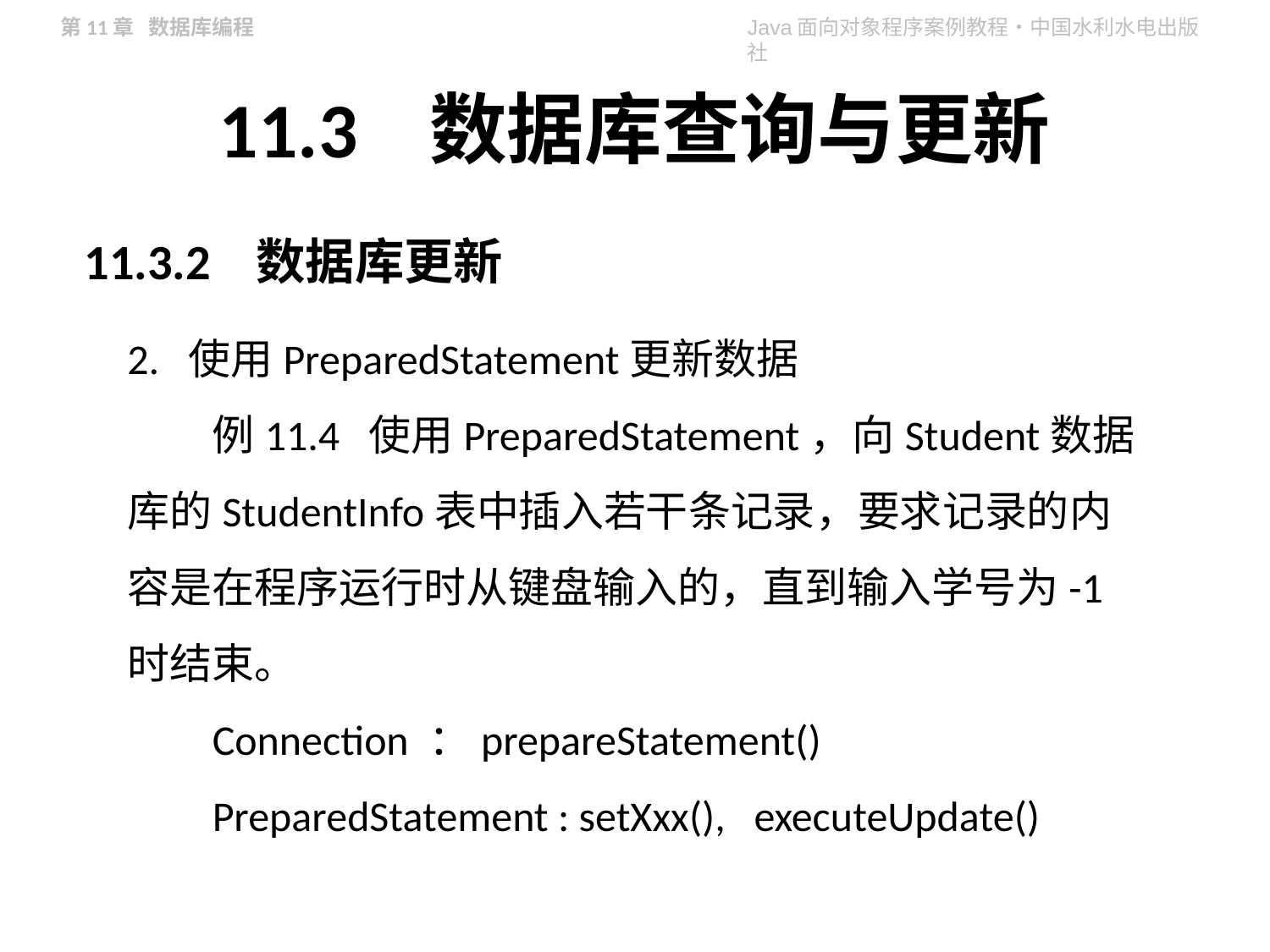

# 11.3   数据库查询与更新
11.3.2   数据库更新
2.  使用PreparedStatement更新数据
例11.4  使用PreparedStatement，向Student数据库的StudentInfo表中插入若干条记录，要求记录的内容是在程序运行时从键盘输入的，直到输入学号为-1时结束。
Connection ：prepareStatement()
PreparedStatement : setXxx(),   executeUpdate()